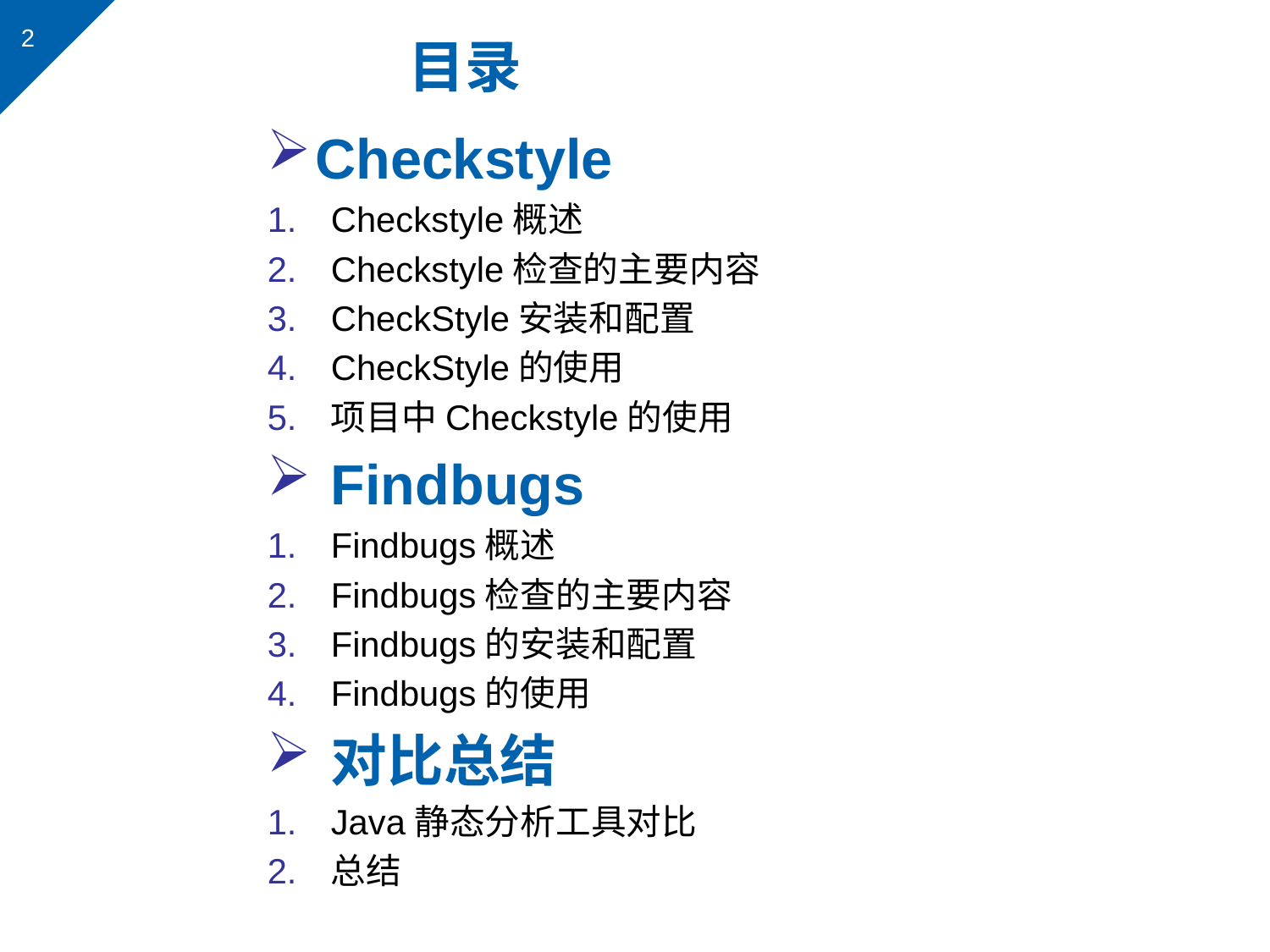

# 目录
Checkstyle
Checkstyle概述
Checkstyle检查的主要内容
CheckStyle安装和配置
CheckStyle的使用
项目中Checkstyle的使用
Findbugs
Findbugs概述
Findbugs检查的主要内容
Findbugs的安装和配置
Findbugs的使用
对比总结
Java静态分析工具对比
总结